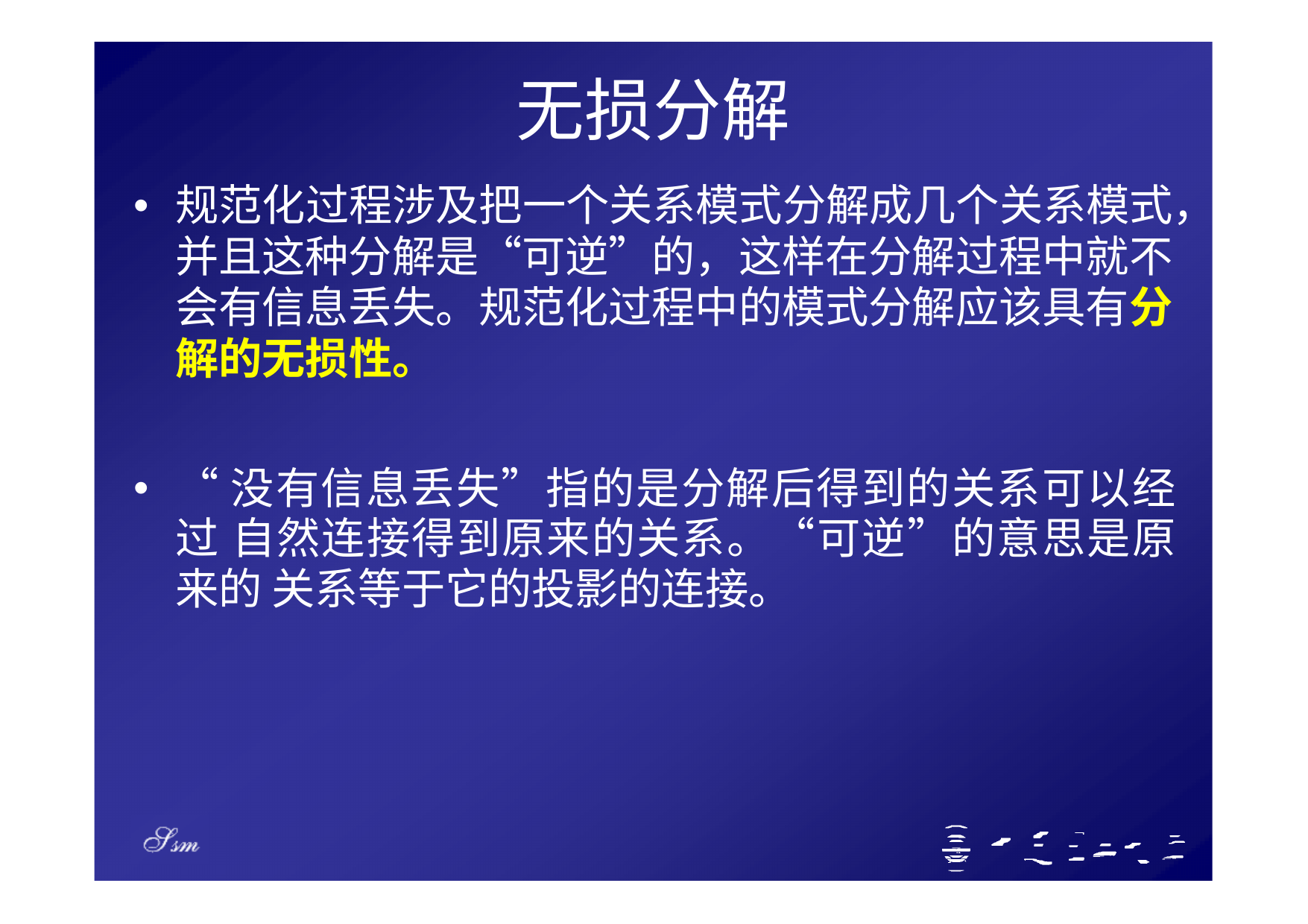

# 无损分解
规范化过程涉及把一个关系模式分解成几个关系模式， 并且这种分解是“可逆”的，这样在分解过程中就不 会有信息丢失。规范化过程中的模式分解应该具有分 解的无损性。

“没有信息丢失”指的是分解后得到的关系可以经过 自然连接得到原来的关系。“可逆”的意思是原来的 关系等于它的投影的连接。

Ssm